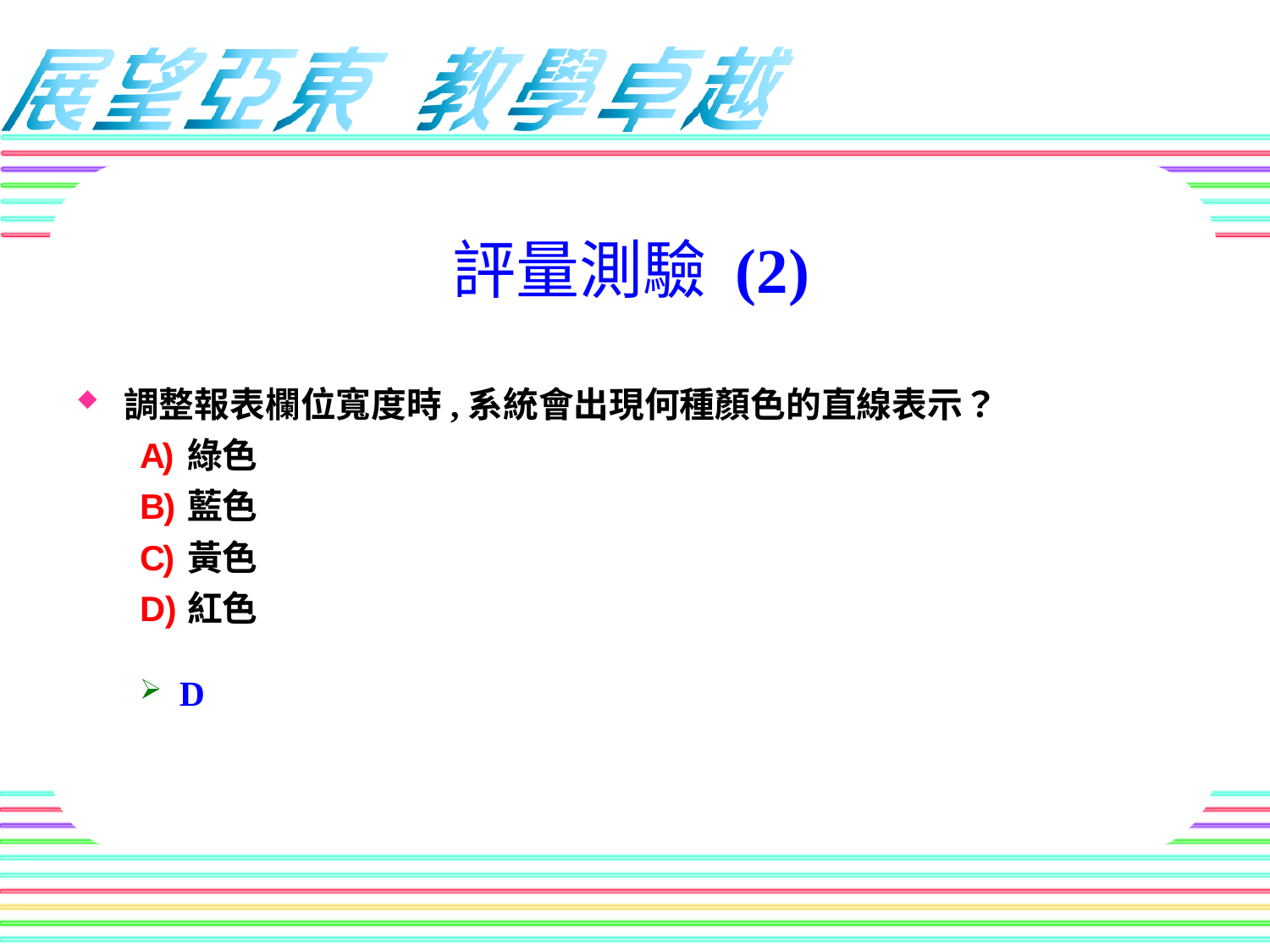

評量測驗 (2)
調整報表欄位寬度時,系統會出現何種顏色的直線表示？
綠色
藍色
黃色
紅色
D